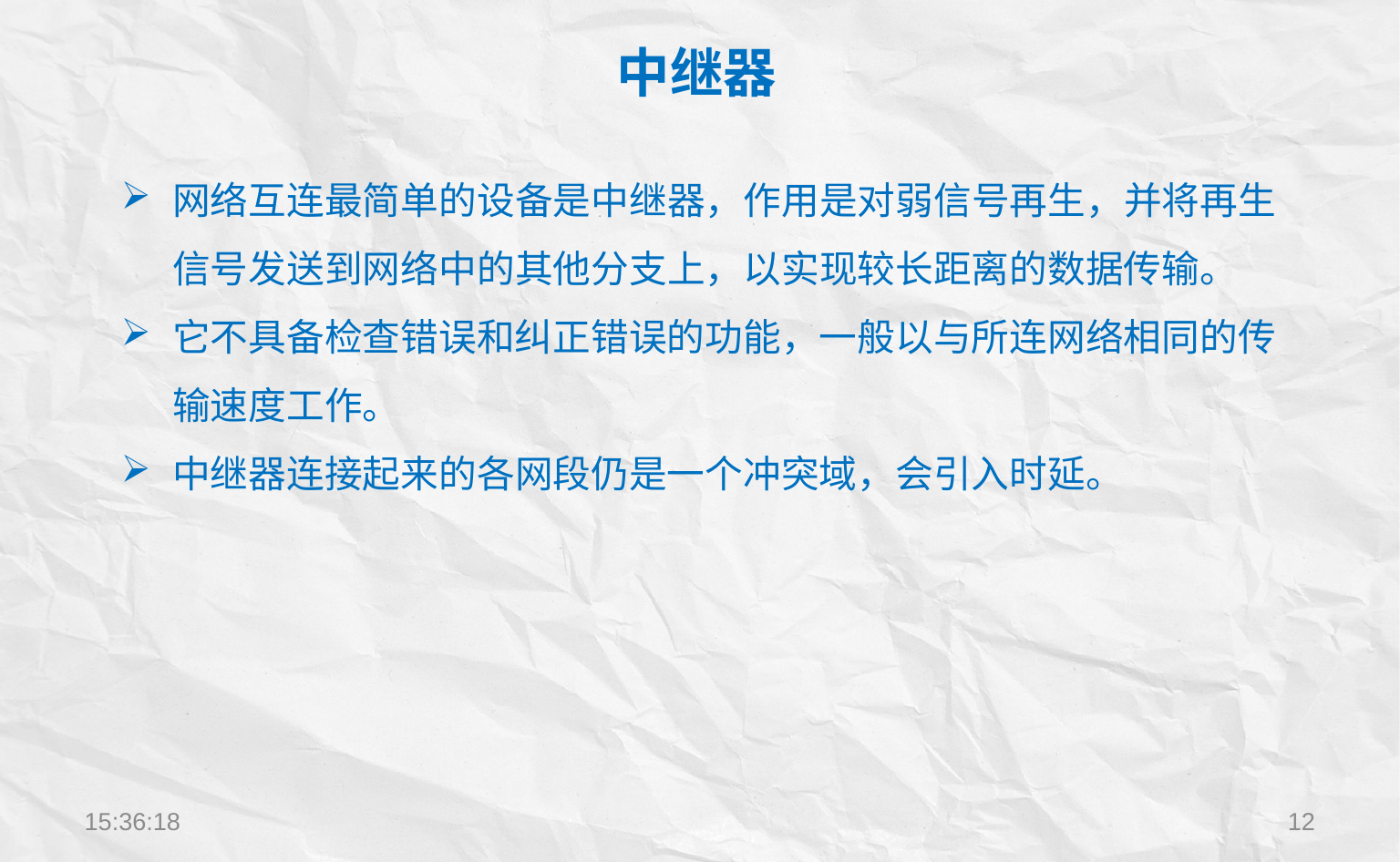

中继器
网络互连最简单的设备是中继器，作用是对弱信号再生，并将再生信号发送到网络中的其他分支上，以实现较长距离的数据传输。
它不具备检查错误和纠正错误的功能，一般以与所连网络相同的传输速度工作。
中继器连接起来的各网段仍是一个冲突域，会引入时延。

15:36:18
 12